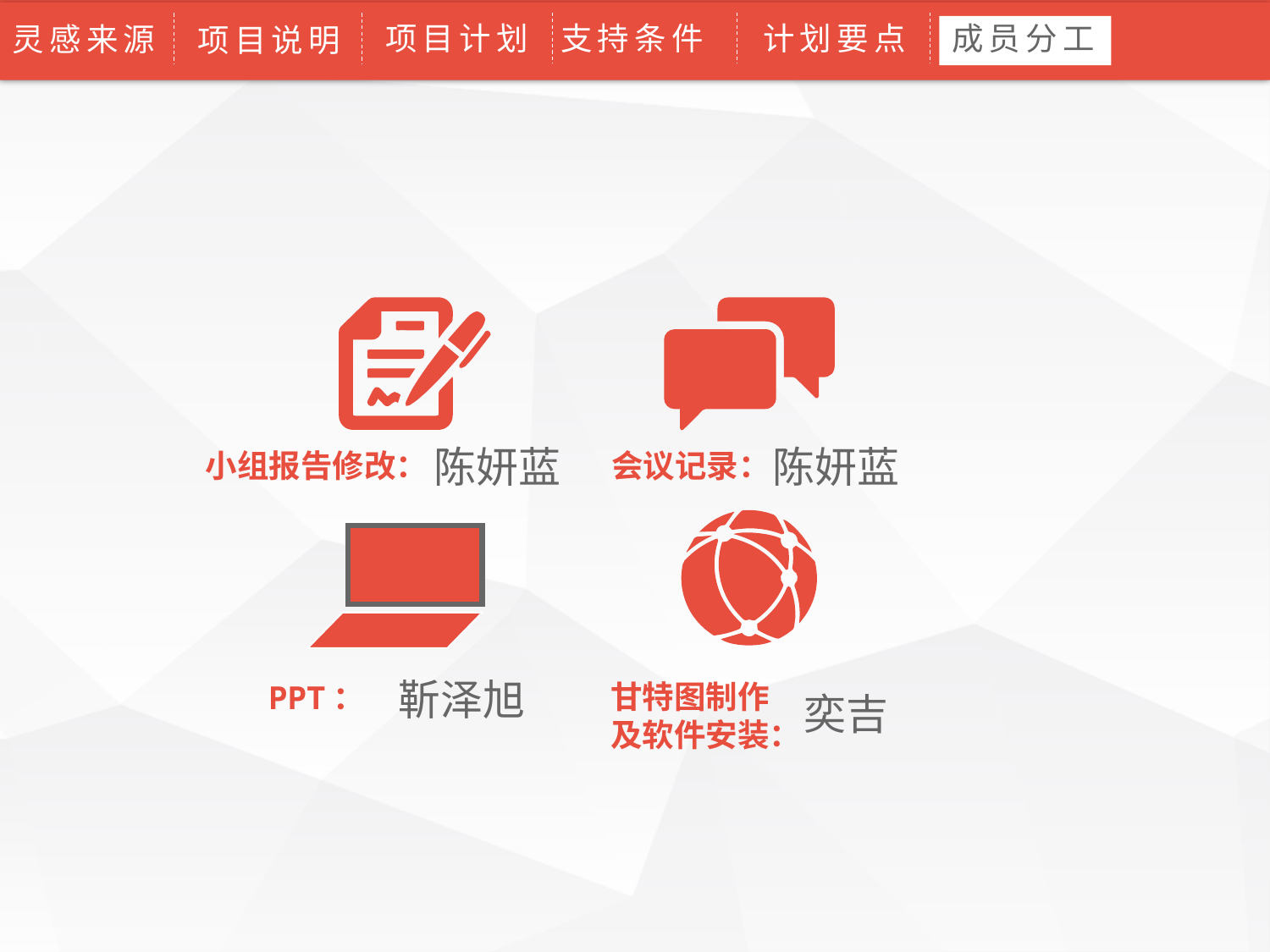

项目计划
计划要点
成员分工
支持条件
论文绪论
灵感来源
研究背景
研究方法
研究结果
问题讨论
论文总结

项目说明

陈妍蓝
陈妍蓝
会议记录：
小组报告修改：

靳泽旭
甘特图制作及软件安装：
PPT：
奕吉